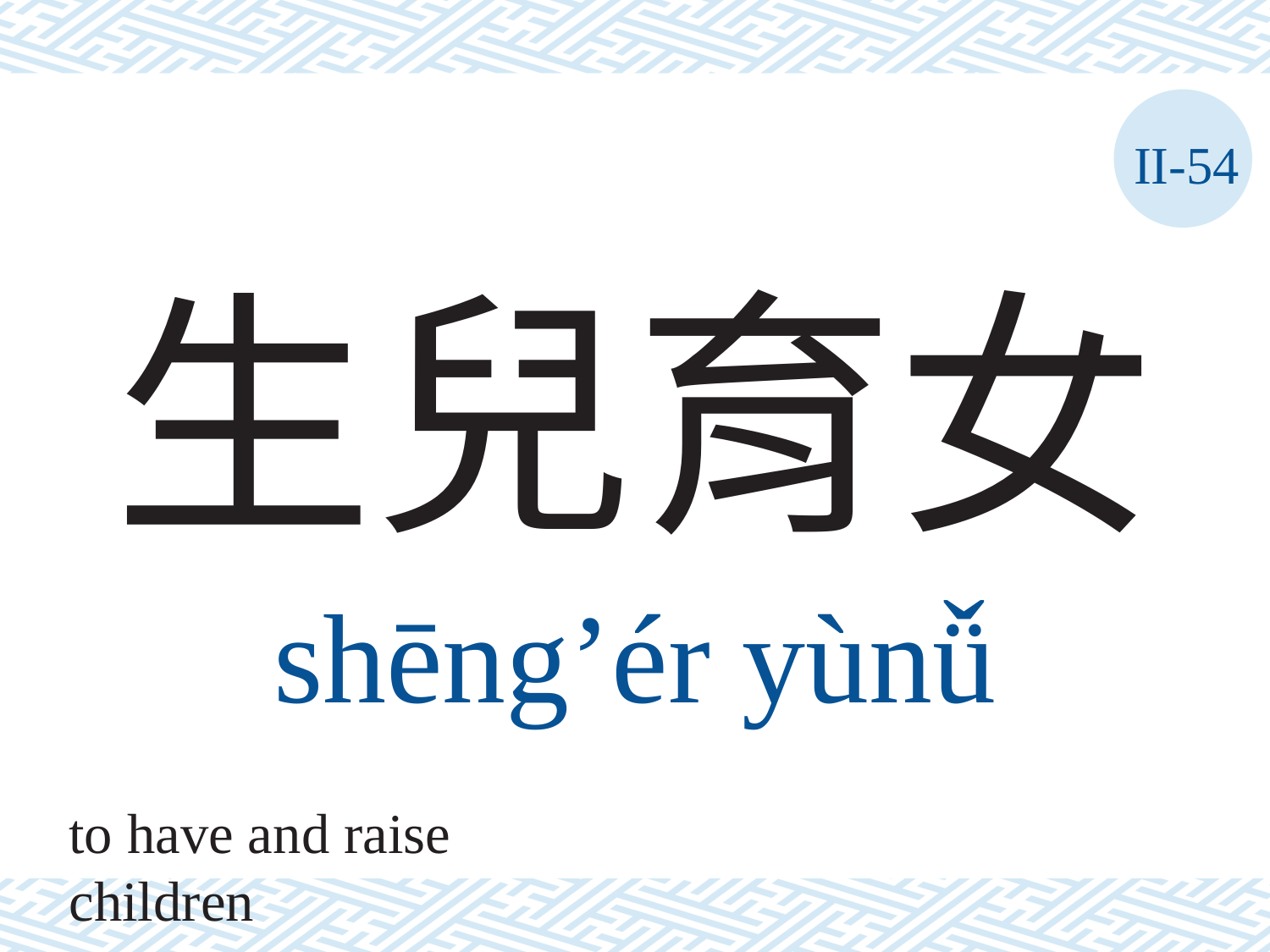

II-54
# 生兒育女
shēng’ér	yùnǚ
to have and raise children